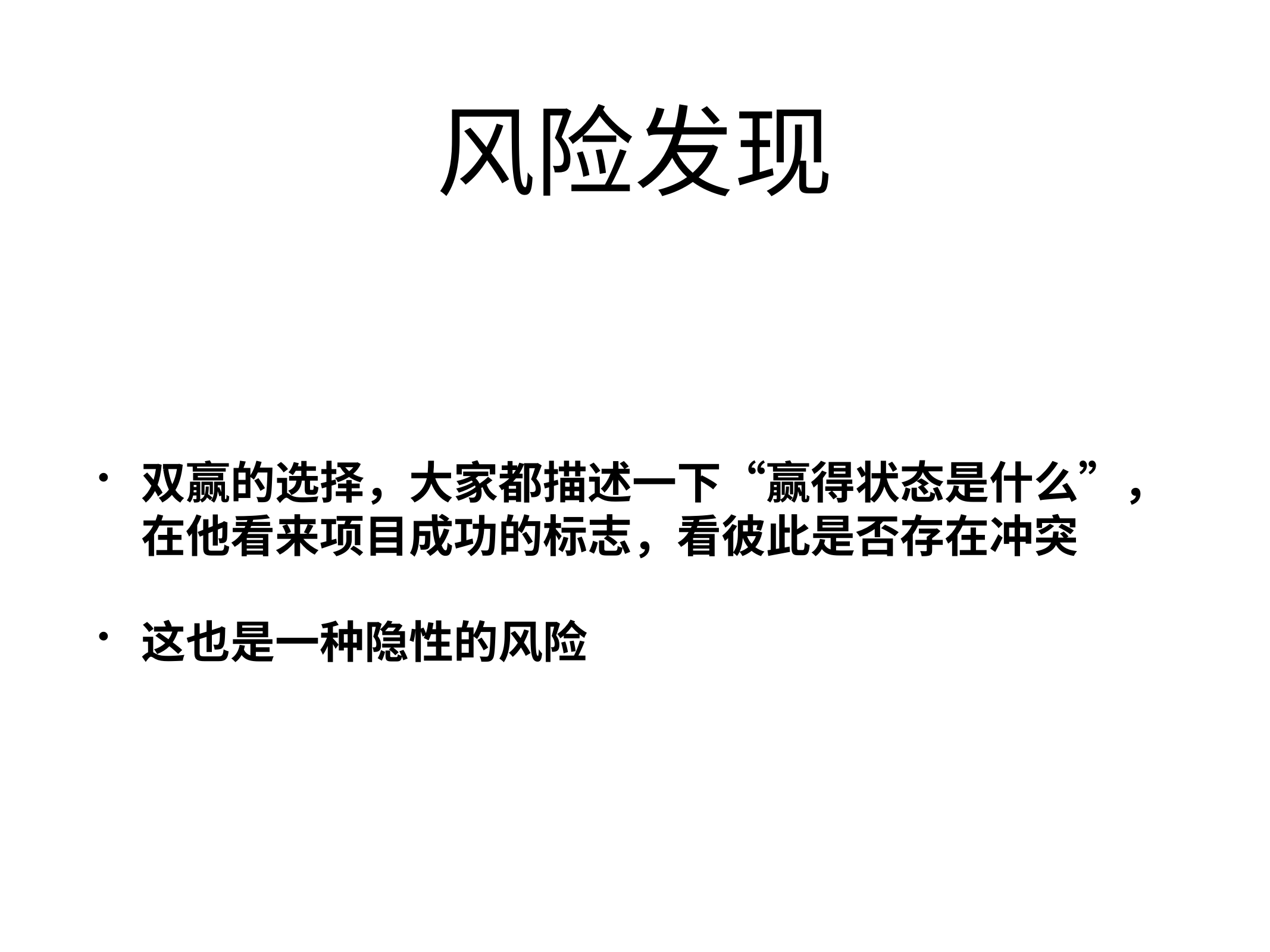

# 风险发现
双赢的选择，大家都描述一下“赢得状态是什么”，在他看来项目成功的标志，看彼此是否存在冲突
这也是一种隐性的风险